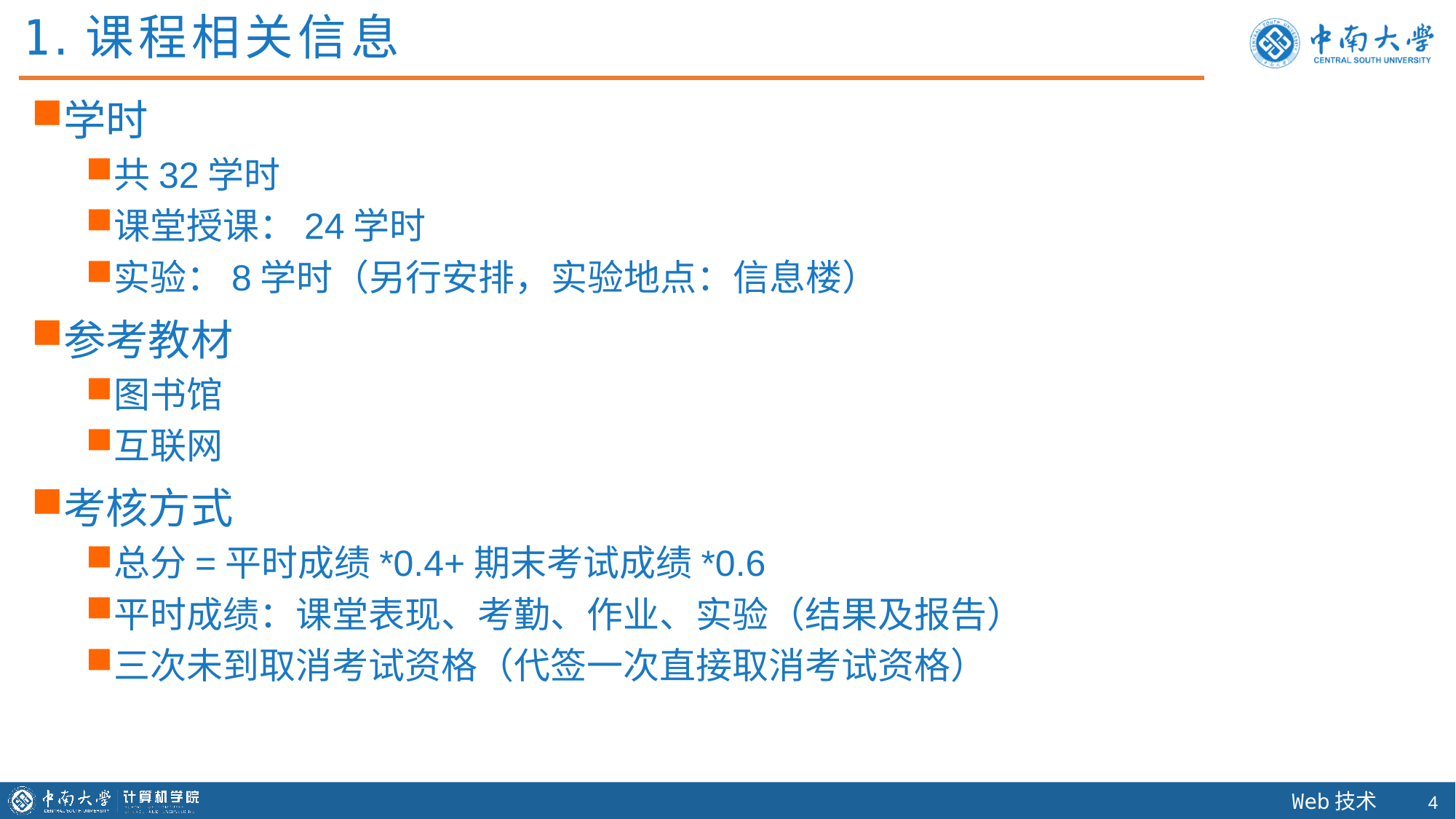

1.课程相关信息
学时
共32学时
课堂授课：24学时
实验：8学时（另行安排，实验地点：信息楼）
参考教材
图书馆
互联网
考核方式
总分=平时成绩*0.4+期末考试成绩*0.6
平时成绩：课堂表现、考勤、作业、实验（结果及报告）
三次未到取消考试资格（代签一次直接取消考试资格）
4